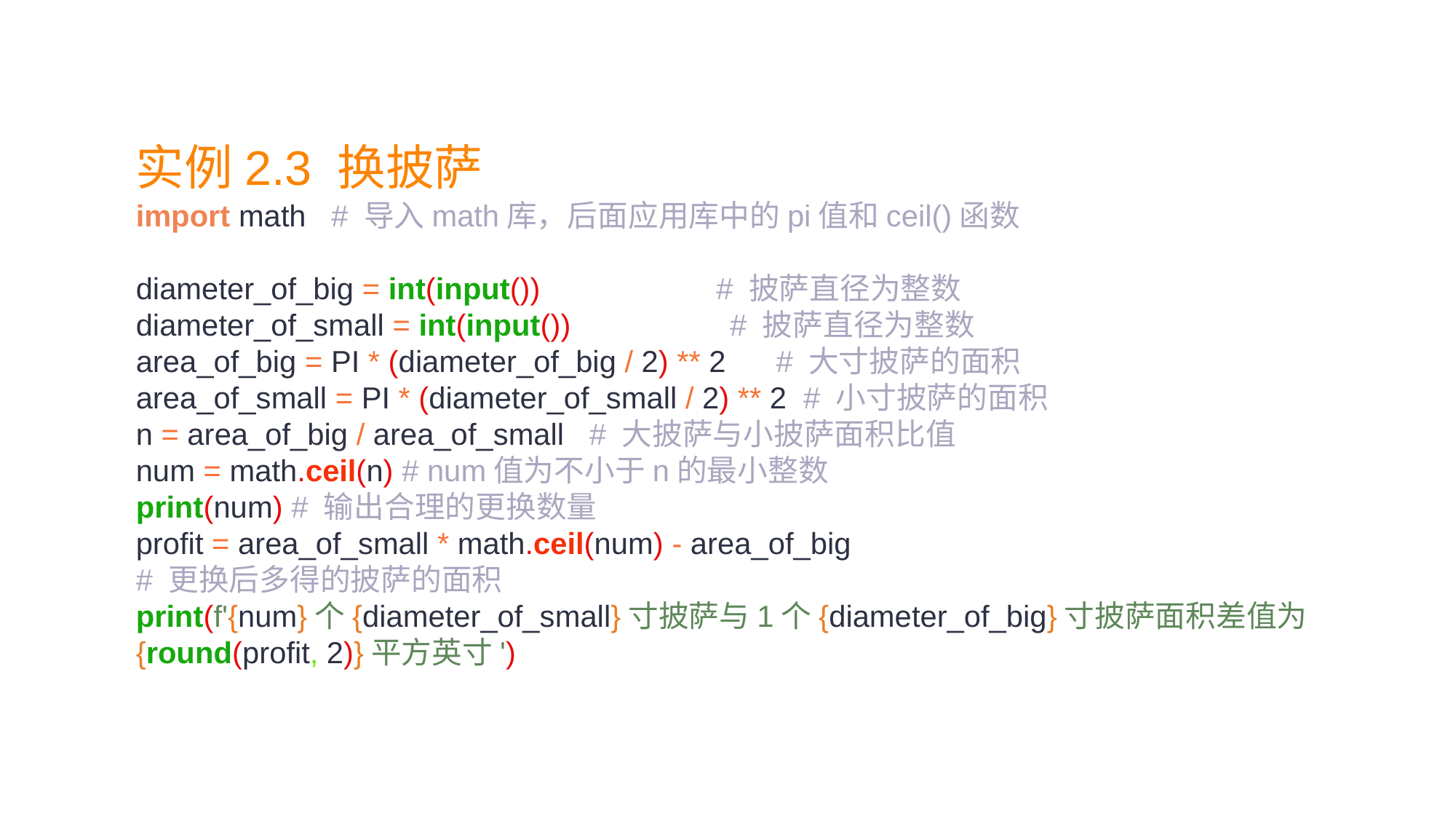

实例2.3 换披萨
import math   # 导入math库，后面应用库中的pi值和ceil()函数
diameter_of_big = int(input())                     # 披萨直径为整数
diameter_of_small = int(input())                   # 披萨直径为整数
area_of_big = PI * (diameter_of_big / 2) ** 2      # 大寸披萨的面积
area_of_small = PI * (diameter_of_small / 2) ** 2  # 小寸披萨的面积
n = area_of_big / area_of_small   # 大披萨与小披萨面积比值
num = math.ceil(n) # num值为不小于n的最小整数
print(num) # 输出合理的更换数量
profit = area_of_small * math.ceil(num) - area_of_big
# 更换后多得的披萨的面积 print(f'{num}个{diameter_of_small}寸披萨与1个{diameter_of_big}寸披萨面积差值为{round(profit, 2)}平方英寸')